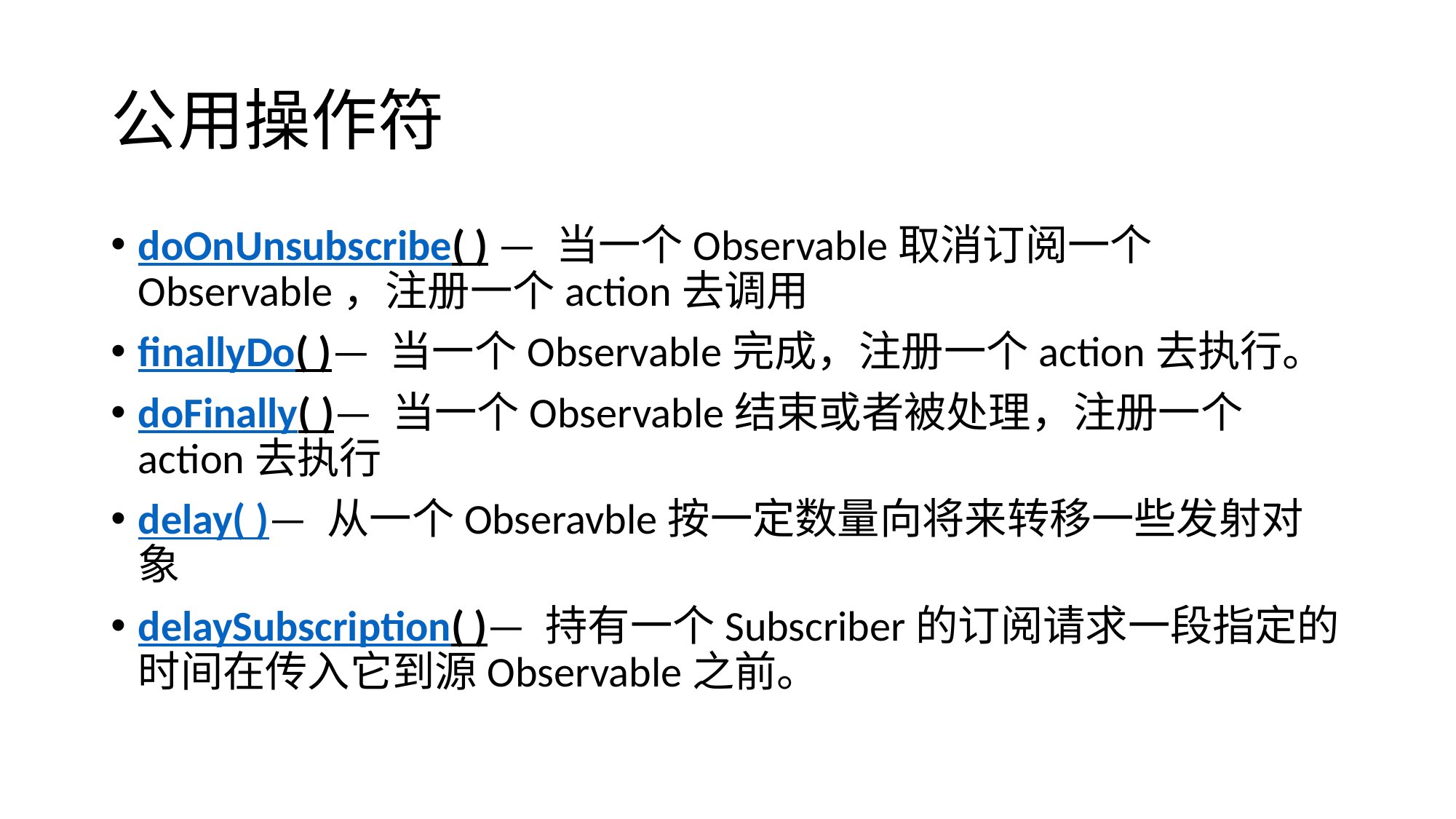

# 公用操作符
doOnUnsubscribe( ) — 当一个Observable取消订阅一个Observable，注册一个action去调用
finallyDo( )— 当一个Observable完成，注册一个action去执行。
doFinally( )— 当一个Observable结束或者被处理，注册一个action去执行
delay( )— 从一个Obseravble按一定数量向将来转移一些发射对象
delaySubscription( )— 持有一个Subscriber的订阅请求一段指定的时间在传入它到源Observable之前。